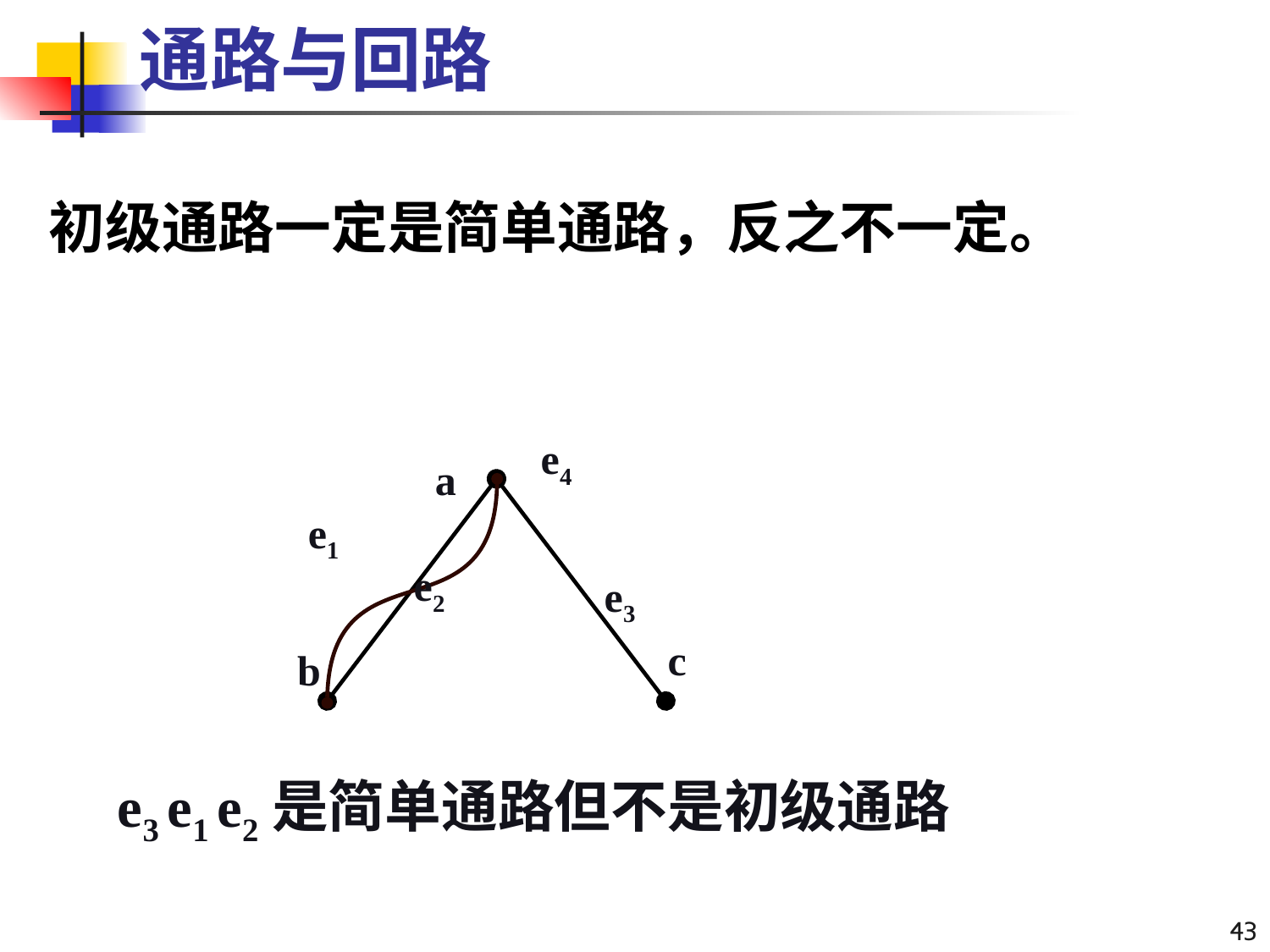

通路与回路
初级通路一定是简单通路，反之不一定。
e4
a

e1
e2
e3
c
b
e3 e1 e2是简单通路但不是初级通路
43